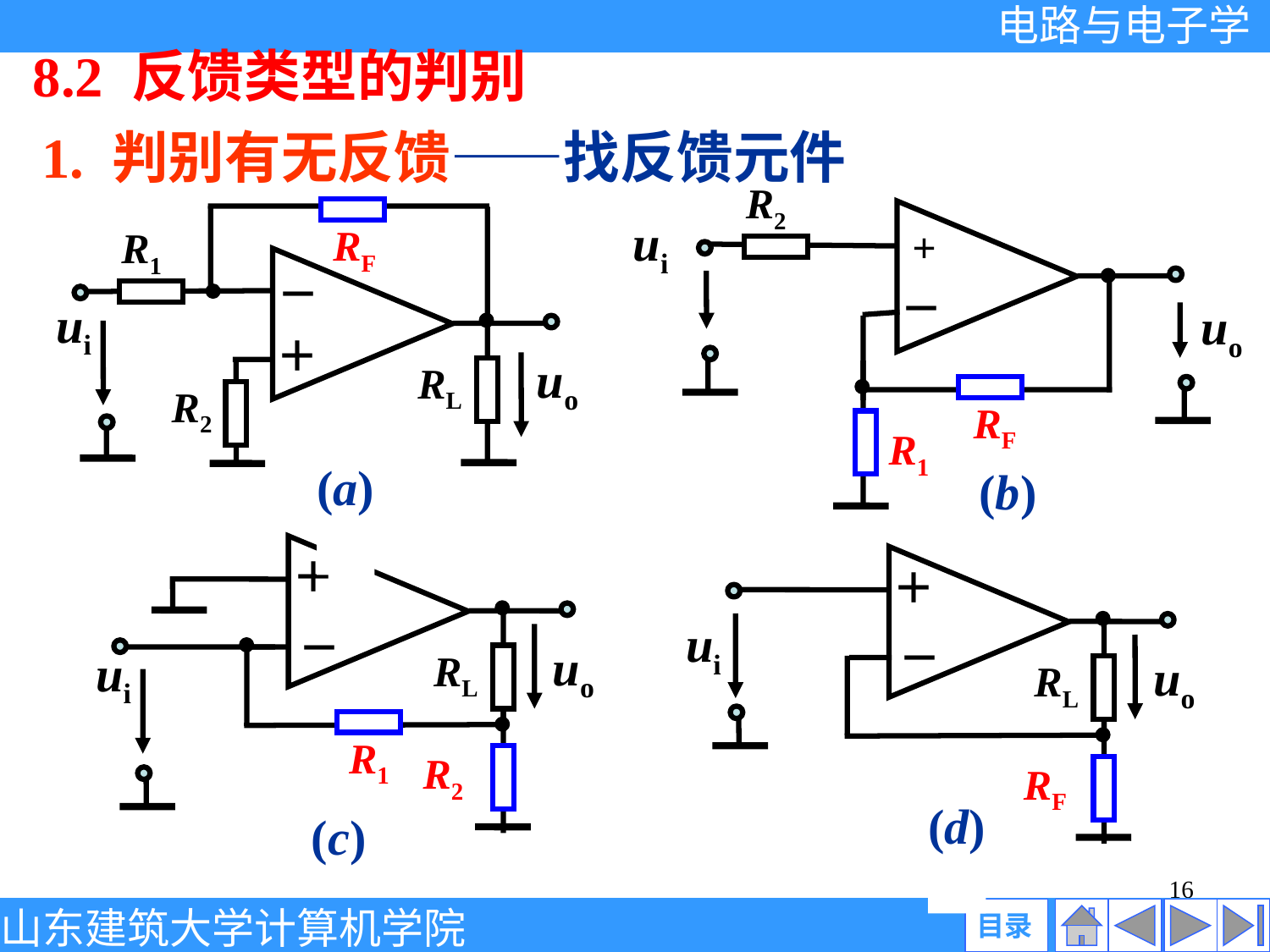

8.2 反馈类型的判别
1. 判别有无反馈——找反馈元件
R2

ui
 +

－

uo

RF

R1

RF
R1

－

ui

＋

uo
RL

R2

(b)
(a)

＋

－

uo
ui
RL

R1
R2

＋

ui

－

uo
RL

RF

(d)
(c)